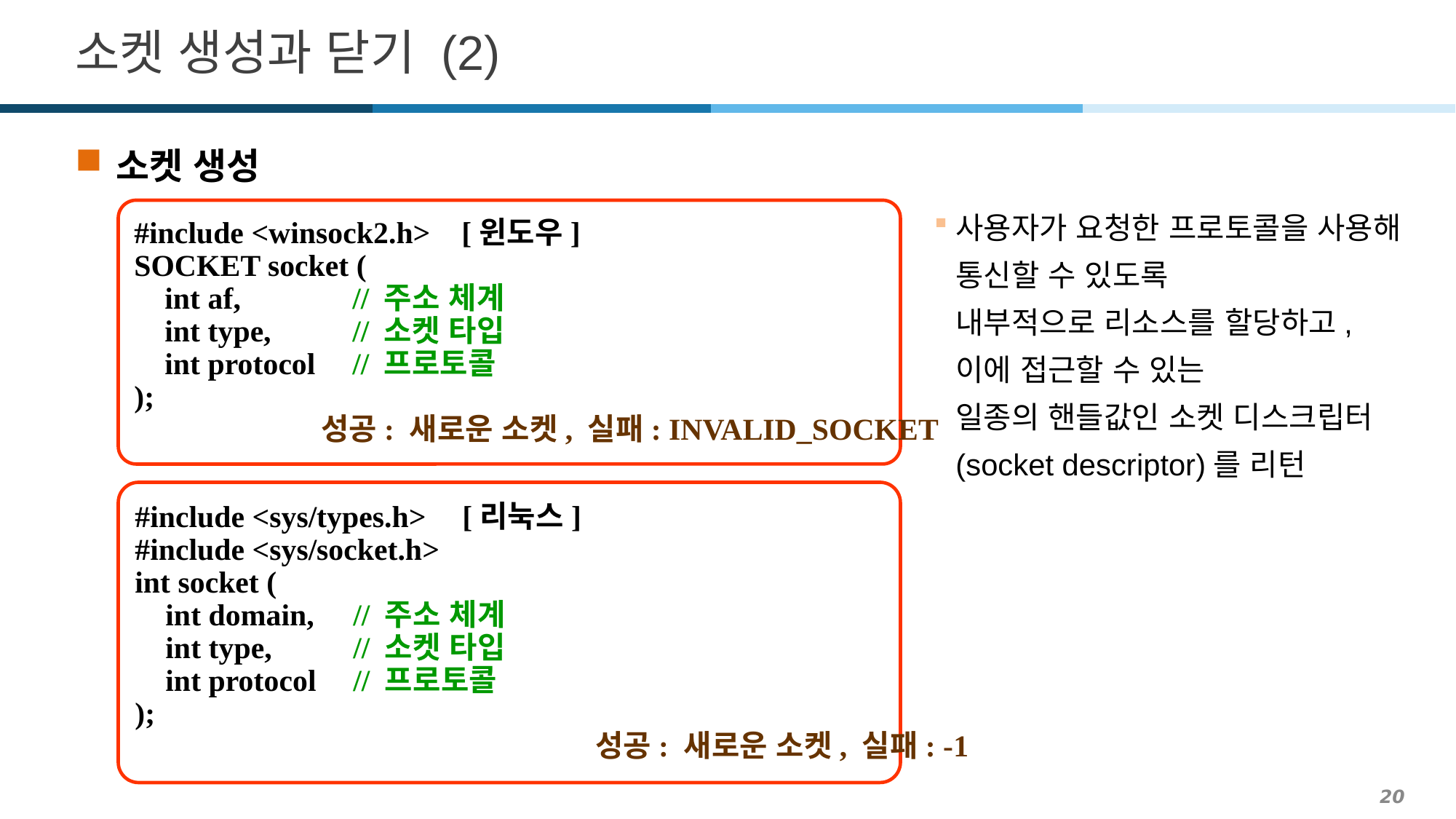

# 소켓 생성과 닫기 (2)
소켓 생성
사용자가 요청한 프로토콜을 사용해 통신할 수 있도록
내부적으로 리소스를 할당하고, 이에 접근할 수 있는
일종의 핸들값인 소켓 디스크립터(socket descriptor)를 리턴
#include <winsock2.h>	[윈도우]
SOCKET socket (
    int af,		// 주소 체계
    int type,	// 소켓 타입
    int protocol	// 프로토콜
);
                     성공: 새로운 소켓, 실패: INVALID_SOCKET
#include <sys/types.h>	[리눅스]
#include <sys/socket.h>
int socket (
    int domain,	// 주소 체계
    int type,	// 소켓 타입
    int protocol	// 프로토콜
);
                                                     성공: 새로운 소켓, 실패: -1